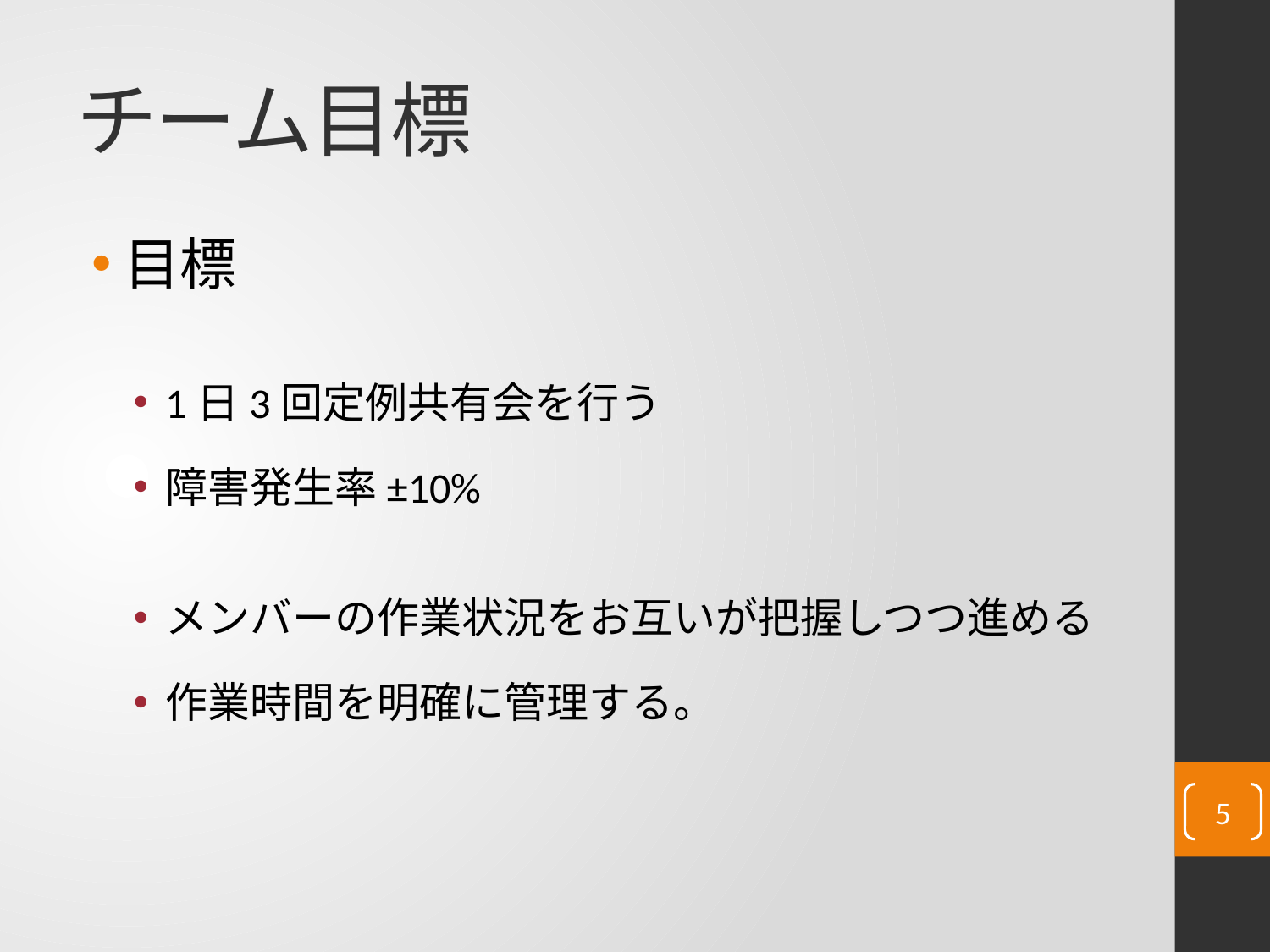

# チーム目標
目標

1日3回定例共有会を行う
障害発生率±10%

メンバーの作業状況をお互いが把握しつつ進める
作業時間を明確に管理する。
5